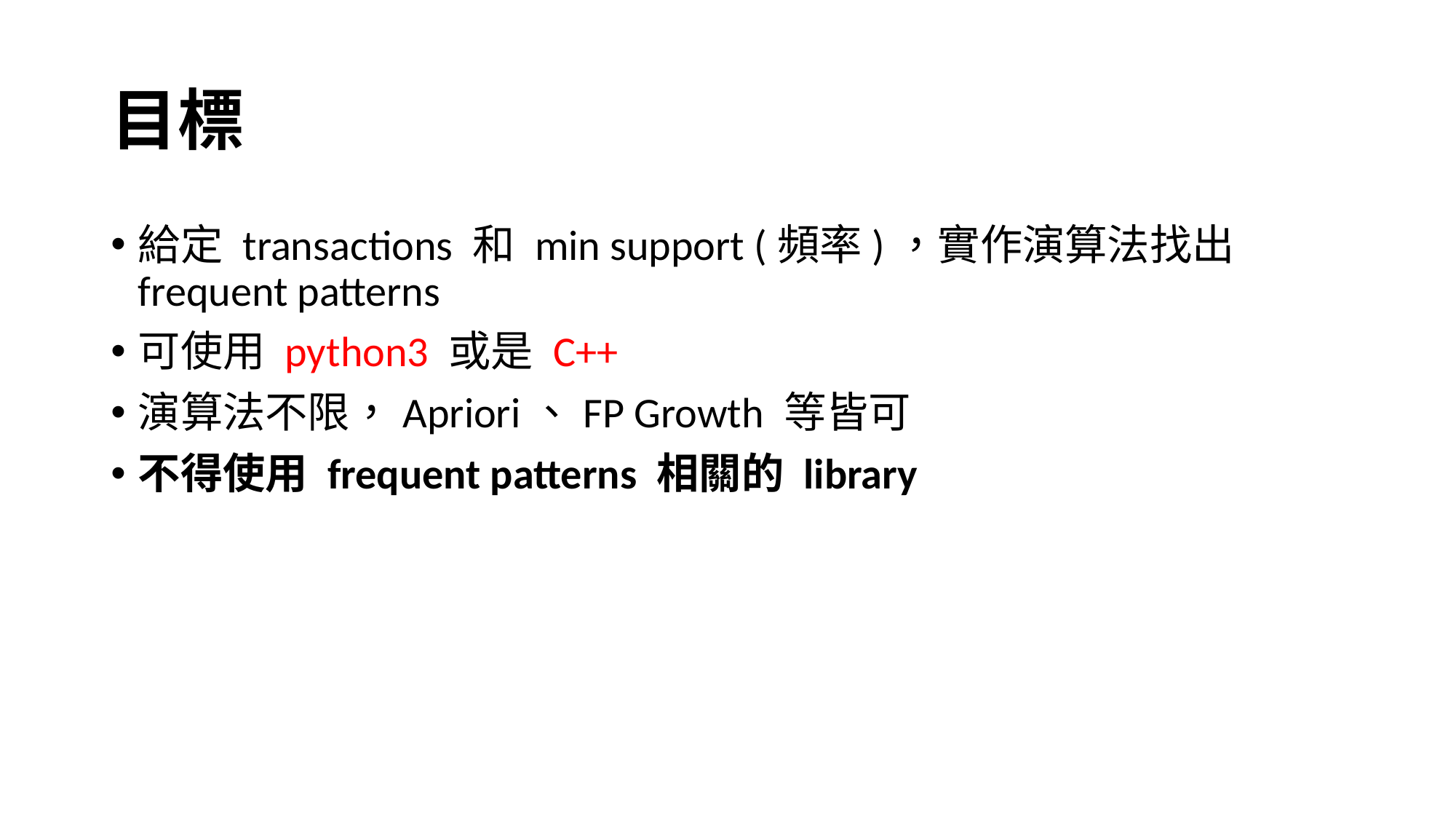

# 目標
給定 transactions 和 min support (頻率)，實作演算法找出 frequent patterns
可使用 python3 或是 C++
演算法不限，Apriori、FP Growth 等皆可
不得使用 frequent patterns 相關的 library